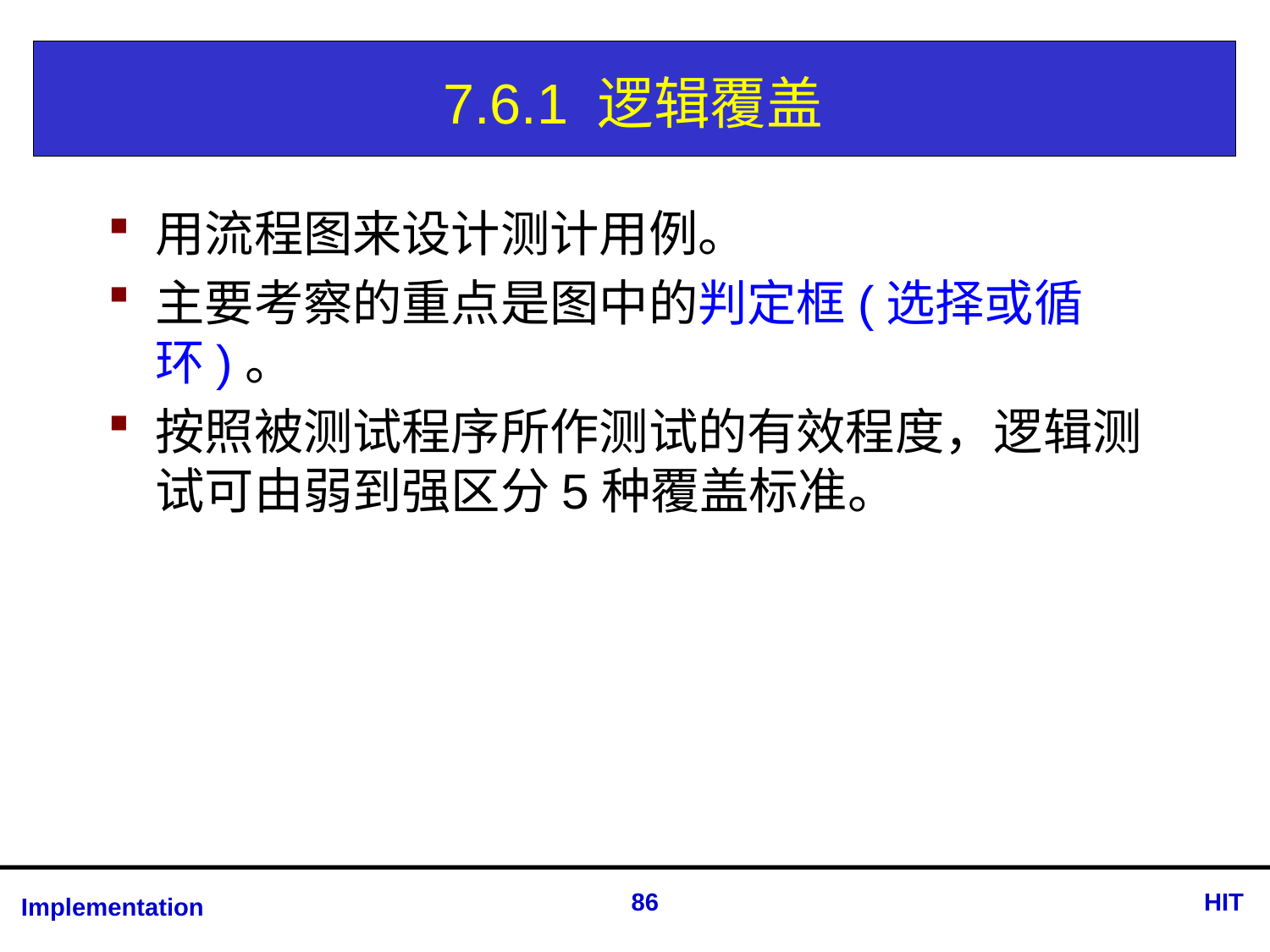

# 7.6.1 逻辑覆盖
用流程图来设计测计用例。
主要考察的重点是图中的判定框(选择或循环)。
按照被测试程序所作测试的有效程度，逻辑测试可由弱到强区分5种覆盖标准。